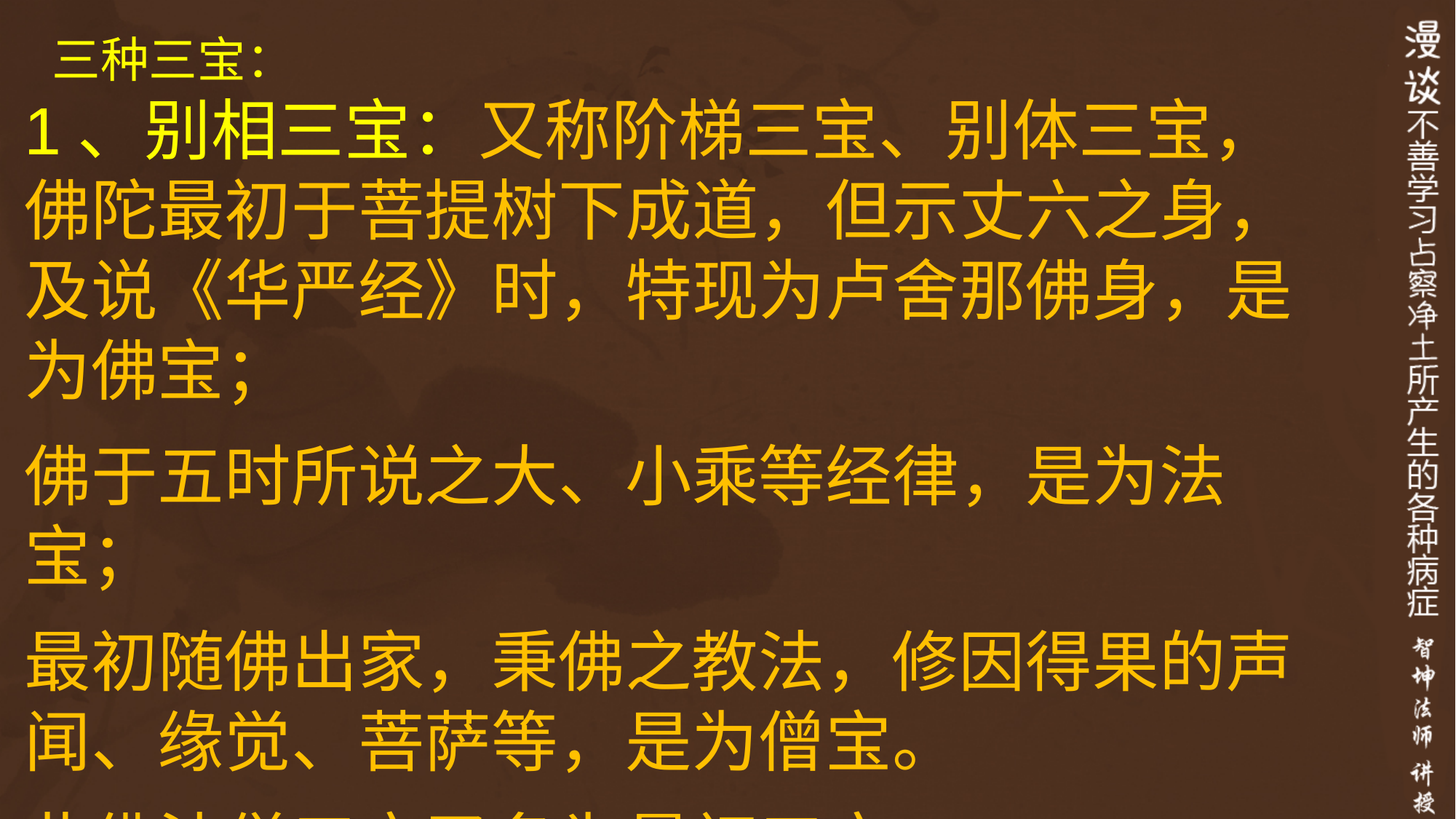

# 三种三宝：
1、别相三宝：又称阶梯三宝、别体三宝，
佛陀最初于菩提树下成道，但示丈六之身，及说《华严经》时，特现为卢舍那佛身，是为佛宝；

佛于五时所说之大、小乘等经律，是为法宝；

最初随佛出家，秉佛之教法，修因得果的声闻、缘觉、菩萨等，是为僧宝。

此佛法僧三宝又名为最初三宝。